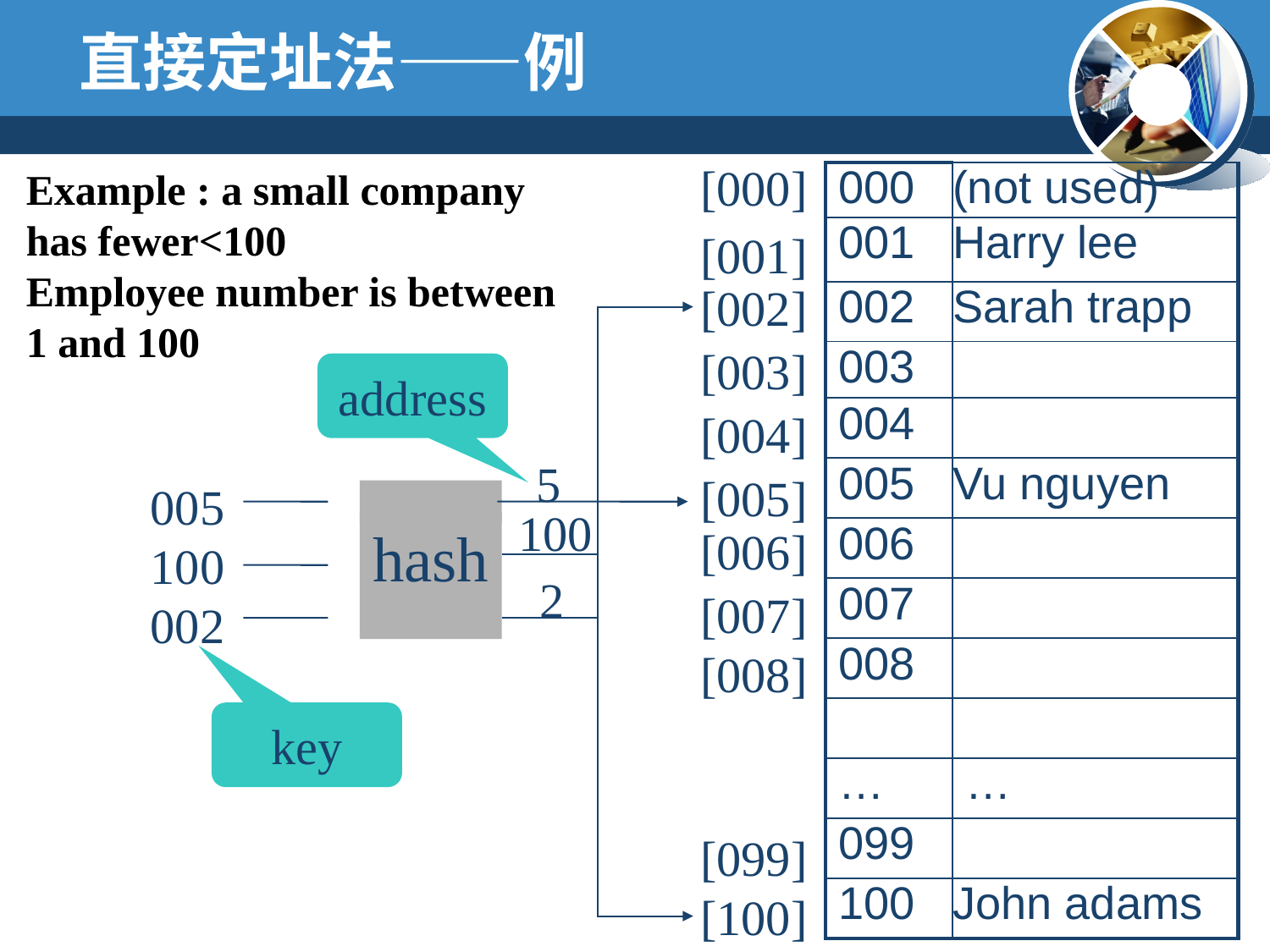

直接定址法——例
Example : a small company has fewer<100
Employee number is between 1 and 100
[000]
| 000 | (not used) |
| --- | --- |
| 001 | Harry lee |
| 002 | Sarah trapp |
| 003 |  |
| 004 |  |
| 005 | Vu nguyen |
| 006 |  |
| 007 |  |
| 008 |  |
|  |  |
| … | … |
| 099 |  |
| 100 | John adams |
[001]
[002]
[003]
address
[004]
5
[005]
005
100
002

100
hash
[006]

2
[007]

[008]
key
[099]
[100]